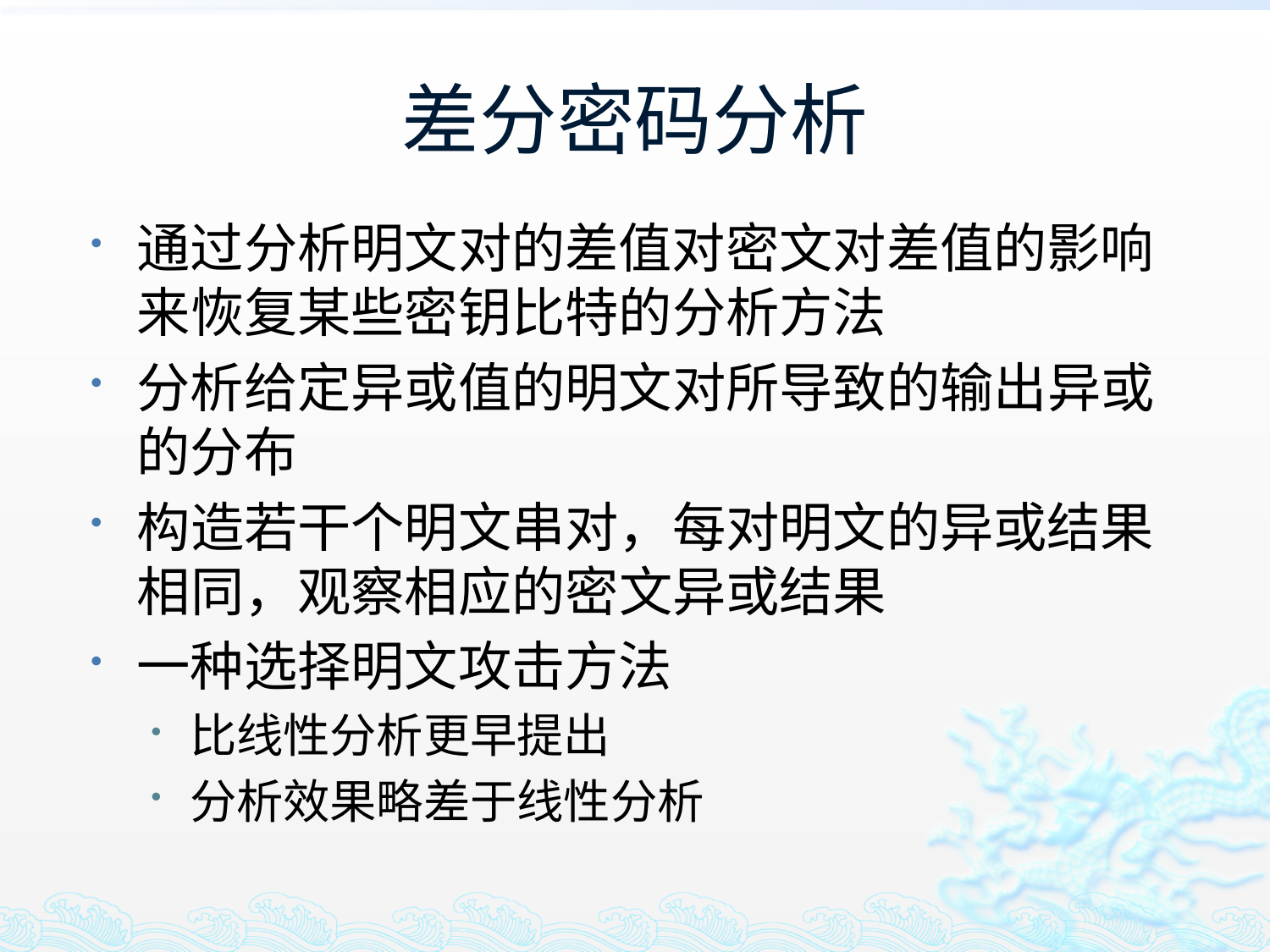

# 差分密码分析
通过分析明文对的差值对密文对差值的影响来恢复某些密钥比特的分析方法
分析给定异或值的明文对所导致的输出异或的分布
构造若干个明文串对，每对明文的异或结果相同，观察相应的密文异或结果
一种选择明文攻击方法
比线性分析更早提出
分析效果略差于线性分析